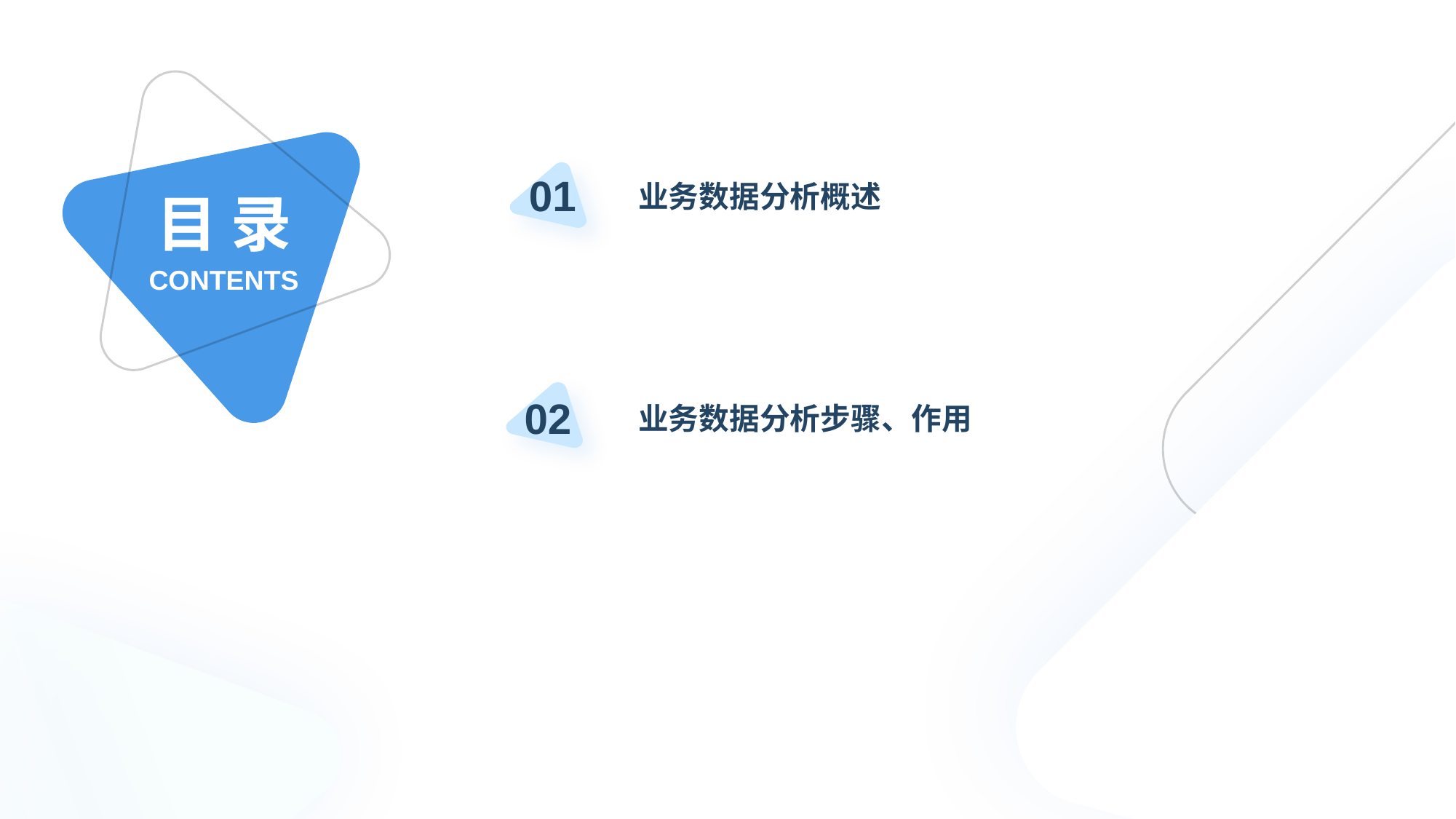

目 录
CONTENTS

01
业务数据分析概述

02
业务数据分析步骤、作用